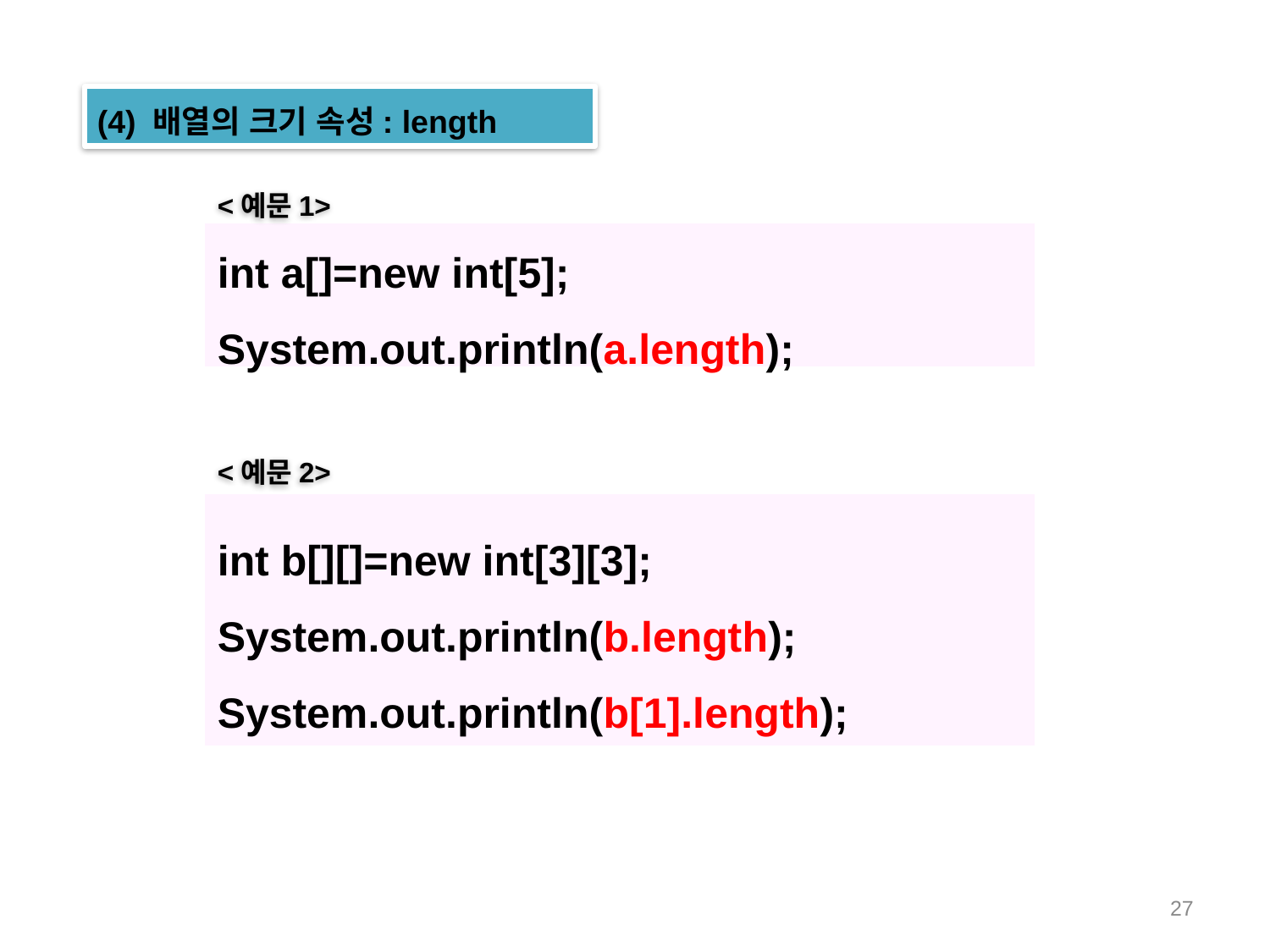

(4) 배열의 크기 속성: length
<예문1>
int a[]=new int[5];
System.out.println(a.length);
<예문2>
int b[][]=new int[3][3];
System.out.println(b.length);
System.out.println(b[1].length);
27